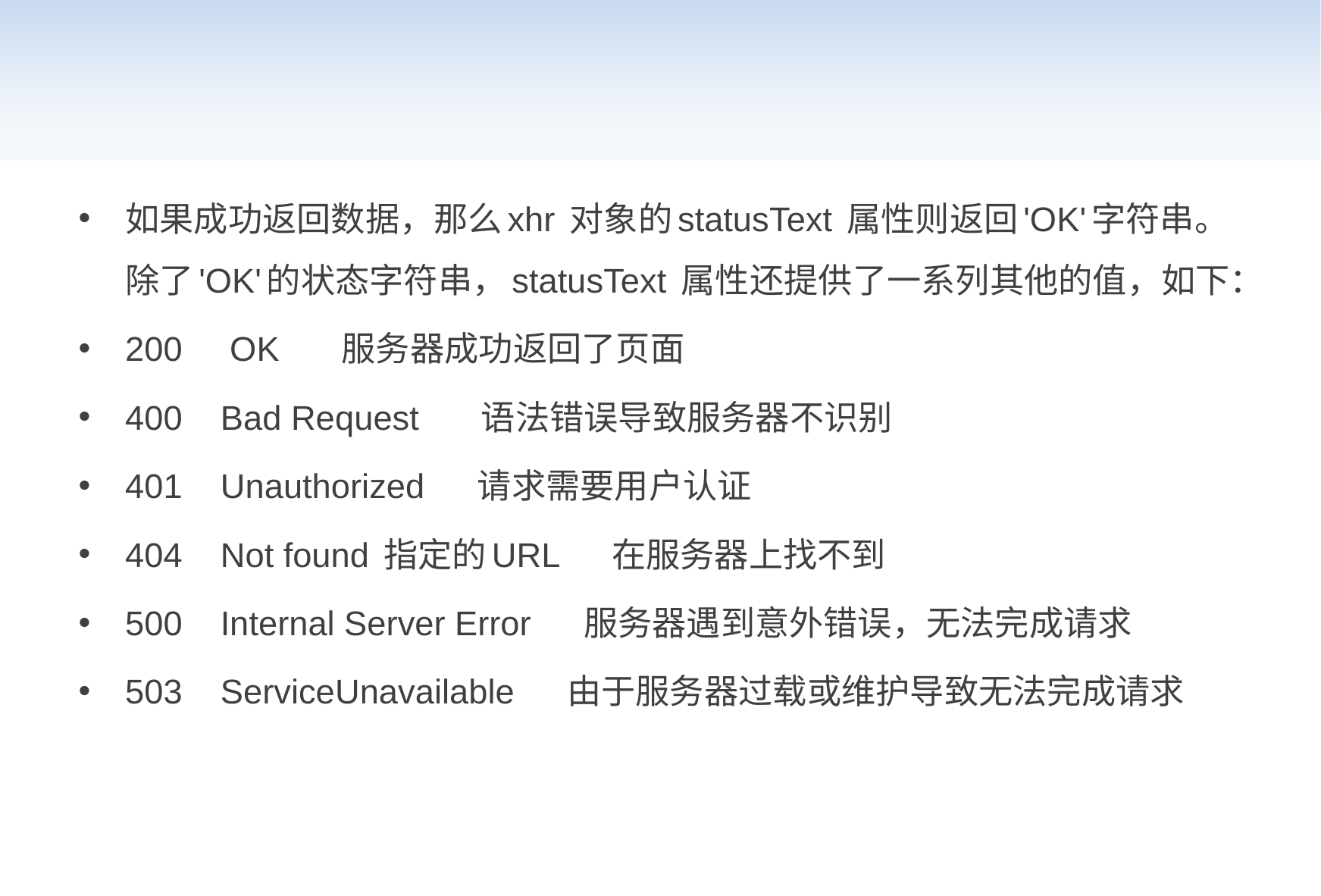

#
如果成功返回数据，那么xhr 对象的statusText 属性则返回'OK'字符串。除了'OK'的状态字符串，statusText 属性还提供了一系列其他的值，如下：
200     OK      服务器成功返回了页面
400    Bad Request      语法错误导致服务器不识别
401    Unauthorized     请求需要用户认证
404    Not found 指定的URL     在服务器上找不到
500    Internal Server Error     服务器遇到意外错误，无法完成请求
503    ServiceUnavailable     由于服务器过载或维护导致无法完成请求